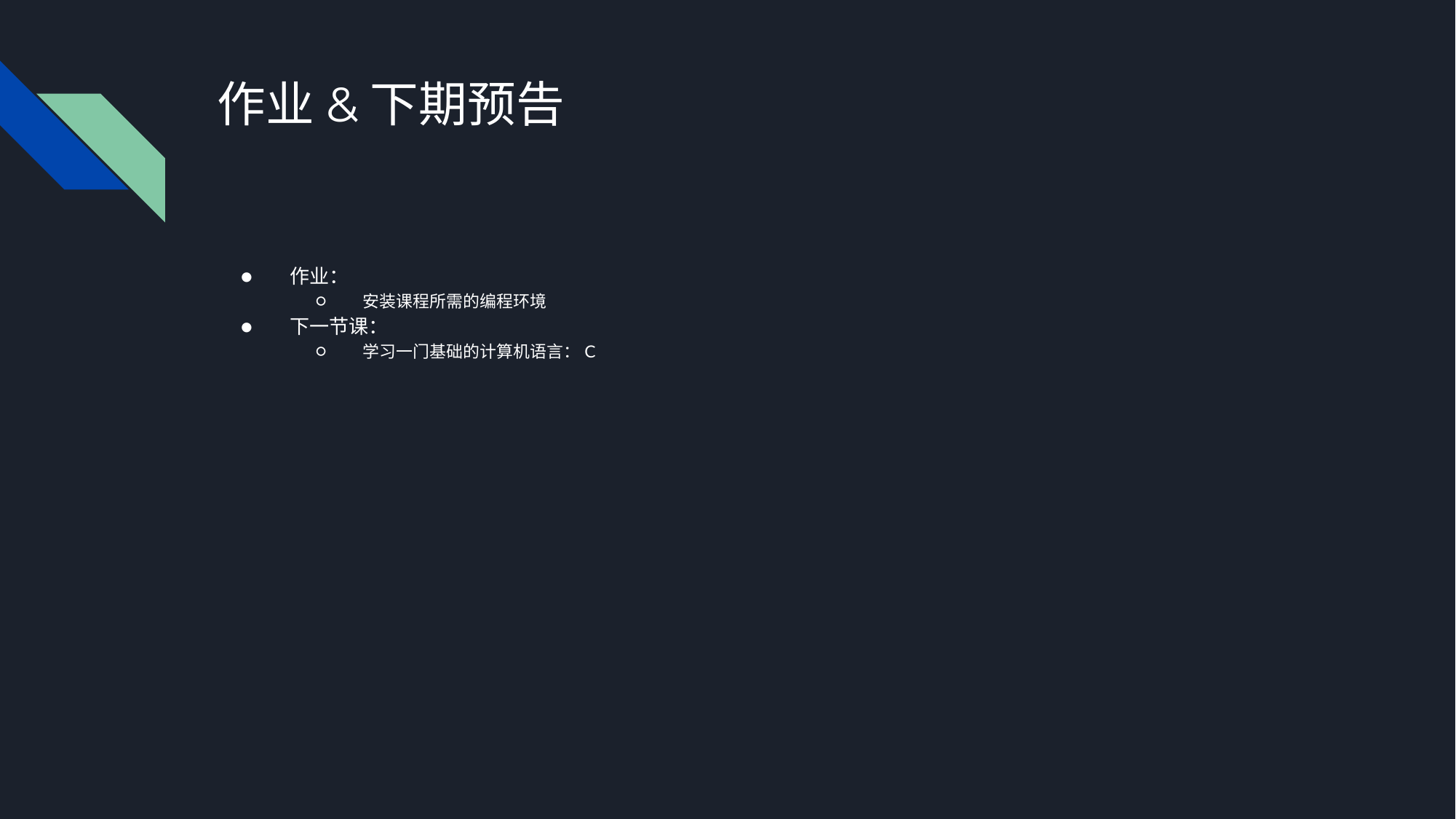

# 作业&下期预告
作业：
安装课程所需的编程环境
下一节课：
学习一门基础的计算机语言：C